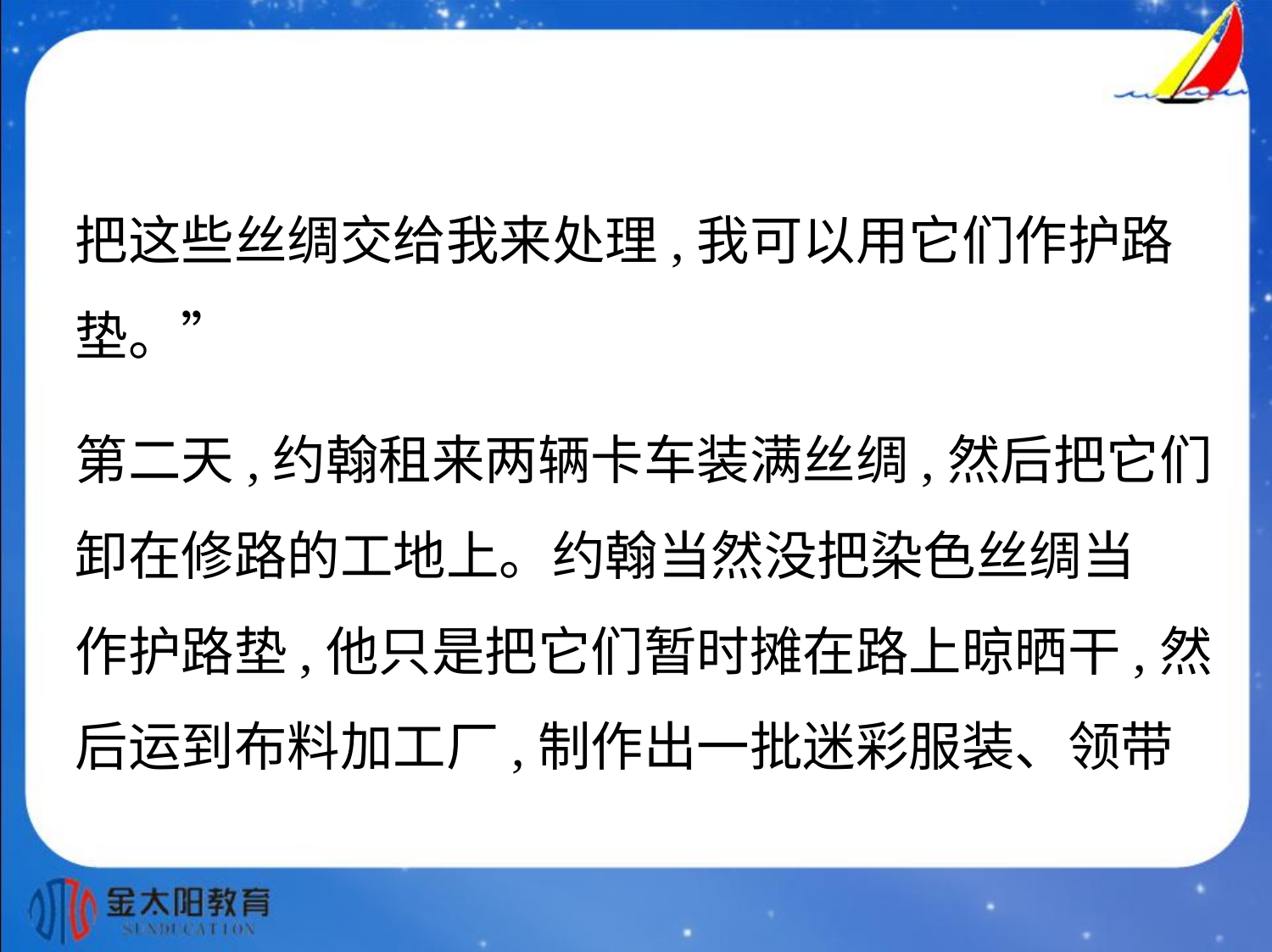

把这些丝绸交给我来处理,我可以用它们作护路
垫。”
第二天,约翰租来两辆卡车装满丝绸,然后把它们
卸在修路的工地上。约翰当然没把染色丝绸当
作护路垫,他只是把它们暂时摊在路上晾晒干,然
后运到布料加工厂,制作出一批迷彩服装、领带